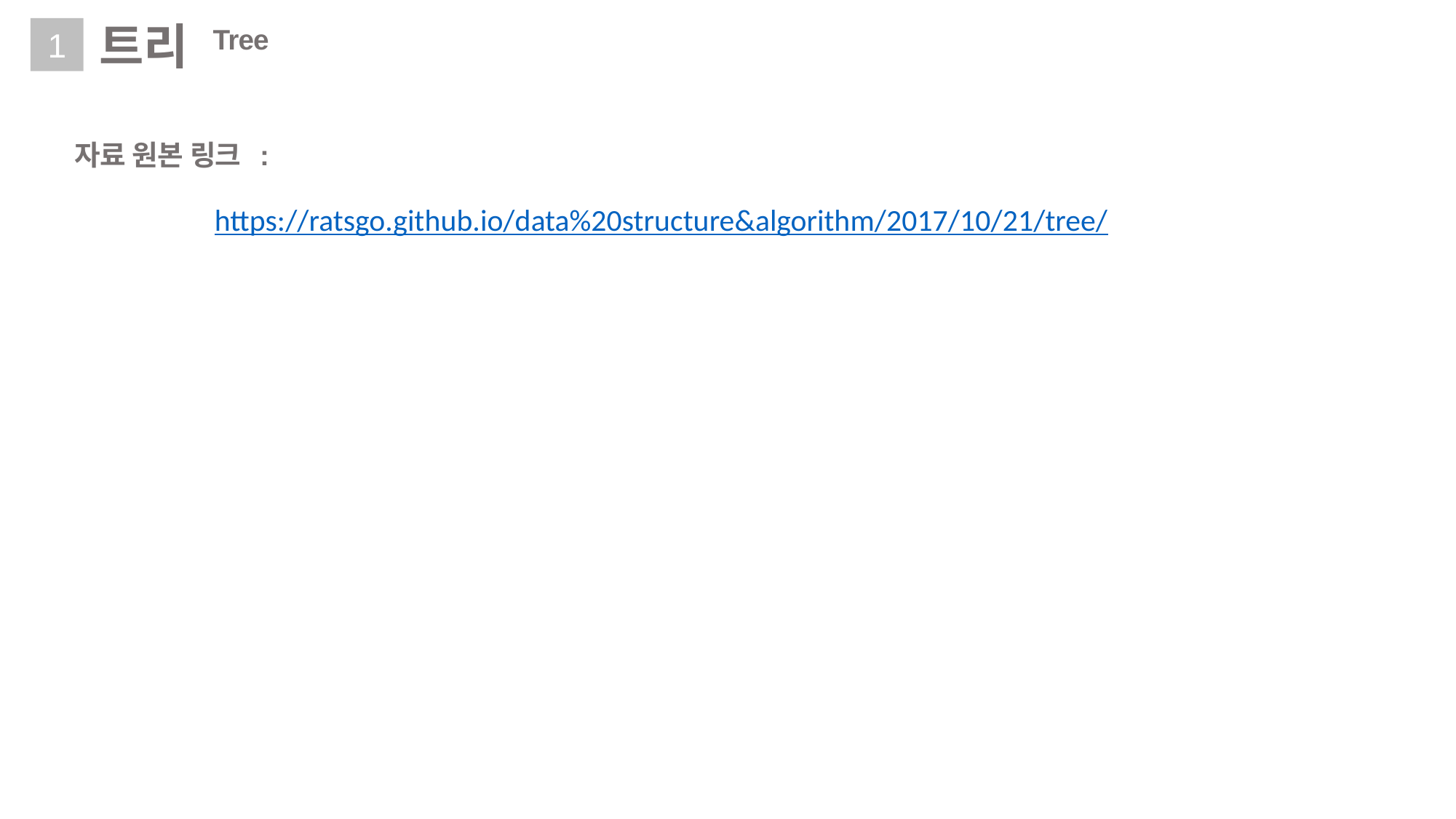

트리 Tree
1
자료 원본 링크 :
https://ratsgo.github.io/data%20structure&algorithm/2017/10/21/tree/